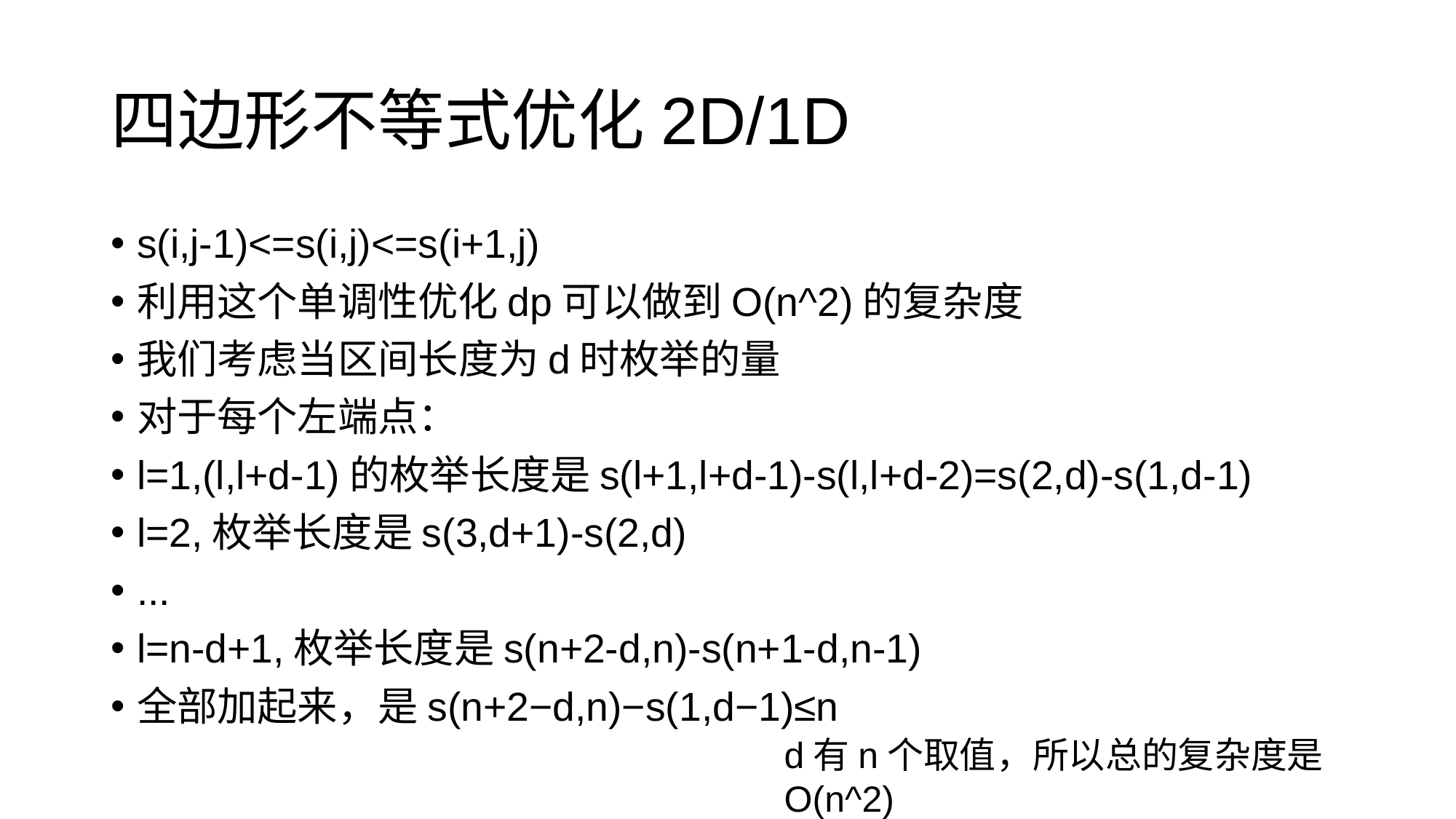

# 四边形不等式优化2D/1D
s(i,j-1)<=s(i,j)<=s(i+1,j)
利用这个单调性优化dp可以做到O(n^2)的复杂度
我们考虑当区间长度为d时枚举的量
对于每个左端点：
l=1,(l,l+d-1)的枚举长度是s(l+1,l+d-1)-s(l,l+d-2)=s(2,d)-s(1,d-1)
l=2,枚举长度是s(3,d+1)-s(2,d)
...
l=n-d+1,枚举长度是s(n+2-d,n)-s(n+1-d,n-1)
全部加起来，是s(n+2−d,n)−s(1,d−1)≤n

d有n个取值，所以总的复杂度是O(n^2)